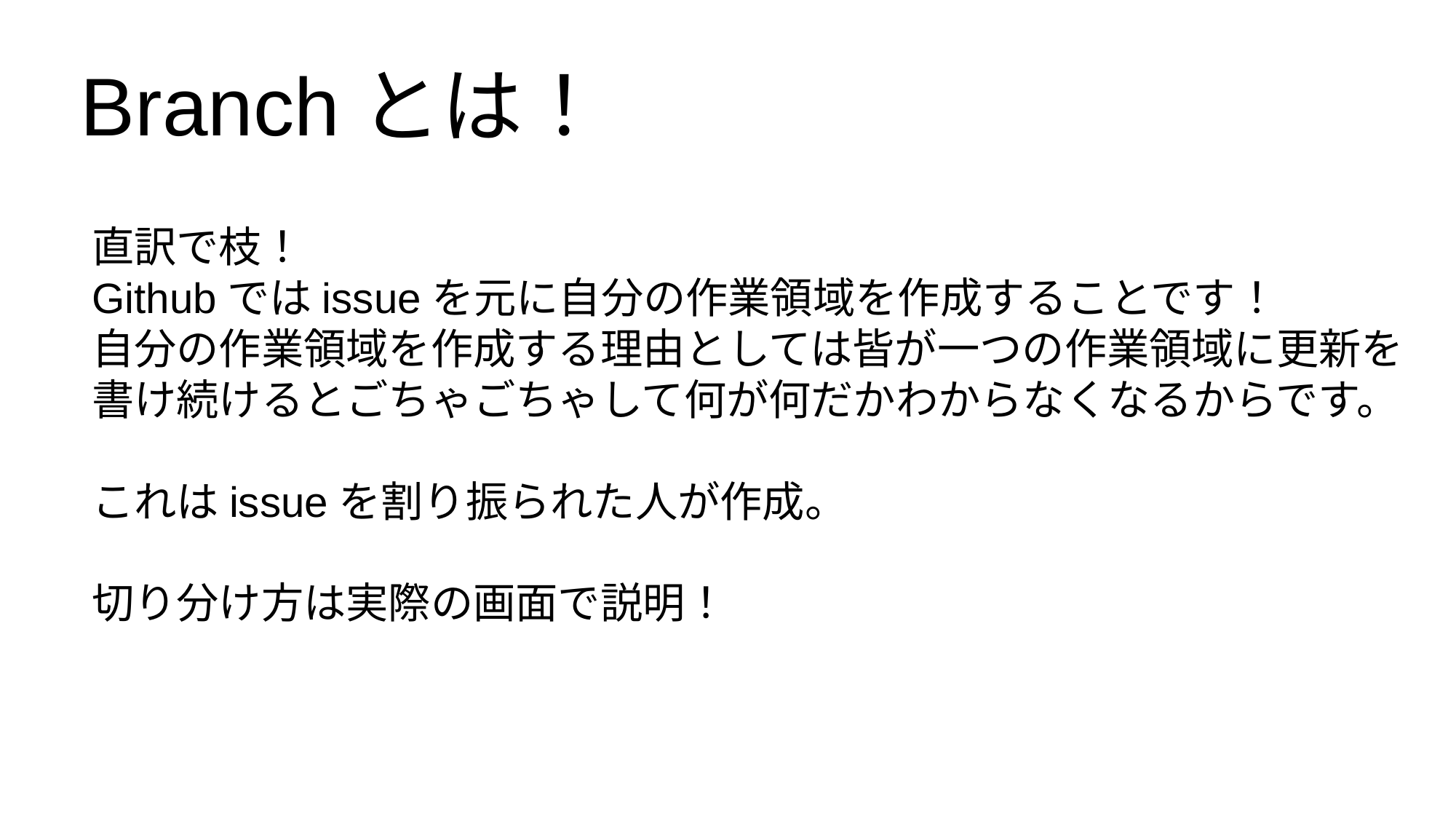

Branchとは！
直訳で枝！
Githubではissueを元に自分の作業領域を作成することです！
自分の作業領域を作成する理由としては皆が一つの作業領域に更新を
書け続けるとごちゃごちゃして何が何だかわからなくなるからです。

これはissueを割り振られた人が作成。

切り分け方は実際の画面で説明！